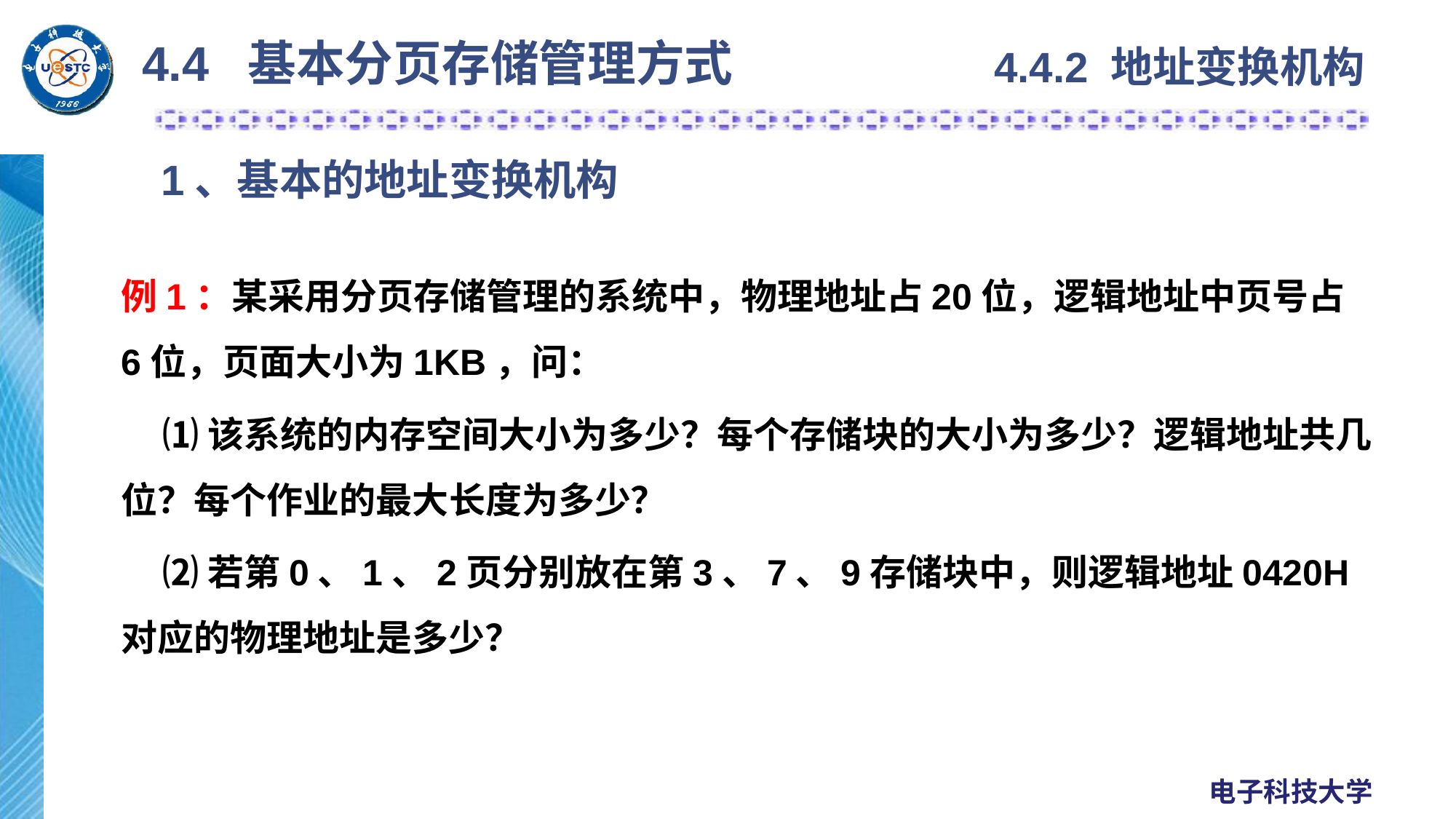

4.4  基本分页存储管理方式
4.4.2 地址变换机构
1、基本的地址变换机构
例1：某采用分页存储管理的系统中，物理地址占20位，逻辑地址中页号占6位，页面大小为1KB，问：
     ⑴该系统的内存空间大小为多少？每个存储块的大小为多少？逻辑地址共几位？每个作业的最大长度为多少？
     ⑵若第0、1、2页分别放在第3、7、9存储块中，则逻辑地址0420H对应的物理地址是多少？